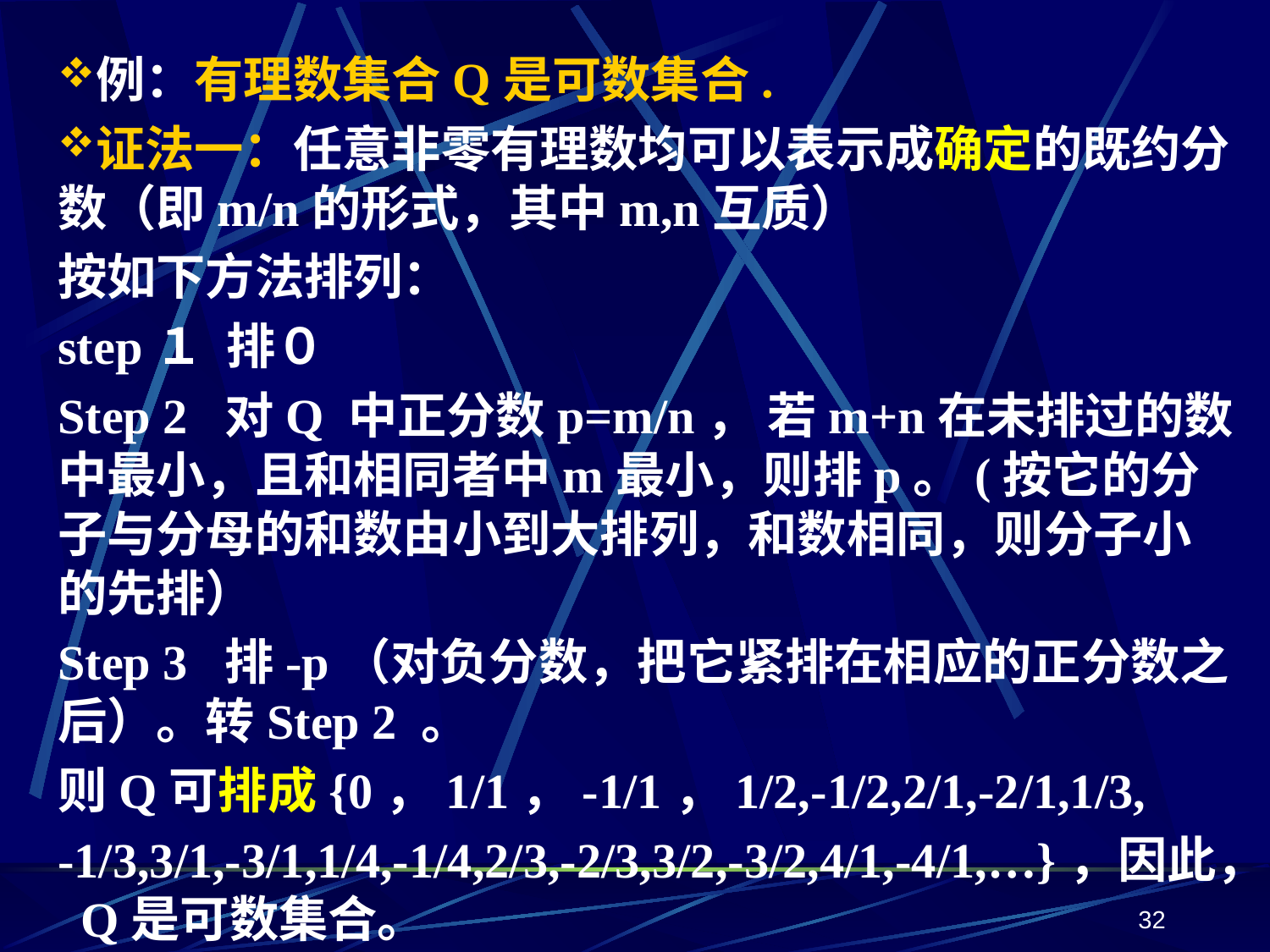

例：有理数集合Q是可数集合.
证法一：任意非零有理数均可以表示成确定的既约分数（即m/n的形式，其中m,n互质）
按如下方法排列：
step１  排０
Step 2  对Q 中正分数p=m/n， 若m+n在未排过的数中最小，且和相同者中m最小，则排p。(按它的分子与分母的和数由小到大排列，和数相同，则分子小的先排）
Step 3  排-p（对负分数，把它紧排在相应的正分数之后）。转Step 2 。
则Q可排成{0，1/1，-1/1，1/2,-1/2,2/1,-2/1,1/3,
-1/3,3/1,-3/1,1/4,-1/4,2/3,-2/3,3/2,-3/2,4/1,-4/1,…}，因此， Q是可数集合。
32